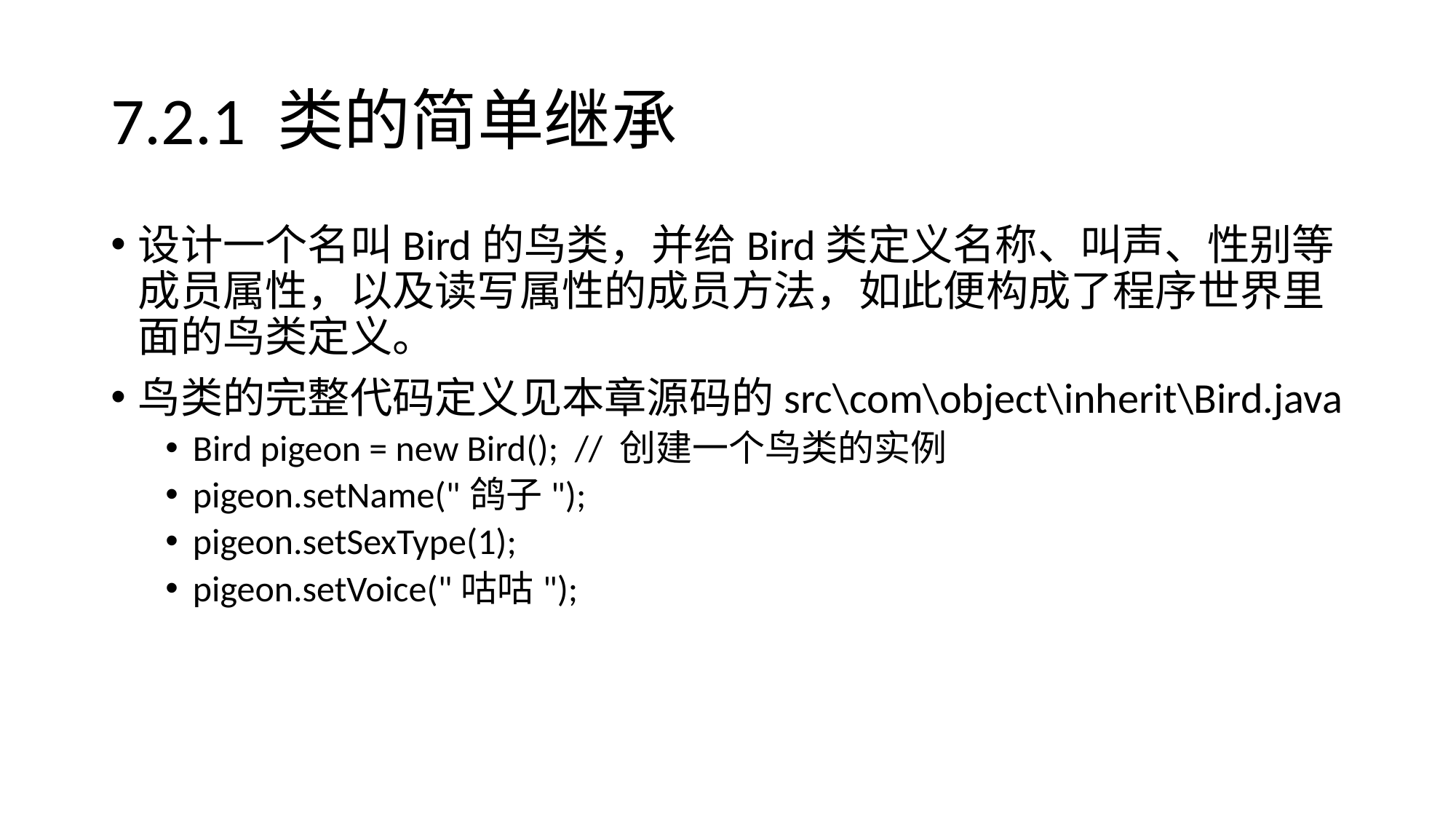

# 7.2.1 类的简单继承
设计一个名叫Bird的鸟类，并给Bird类定义名称、叫声、性别等成员属性，以及读写属性的成员方法，如此便构成了程序世界里面的鸟类定义。
鸟类的完整代码定义见本章源码的src\com\object\inherit\Bird.java
Bird pigeon = new Bird();  // 创建一个鸟类的实例
pigeon.setName("鸽子");
pigeon.setSexType(1);
pigeon.setVoice("咕咕");